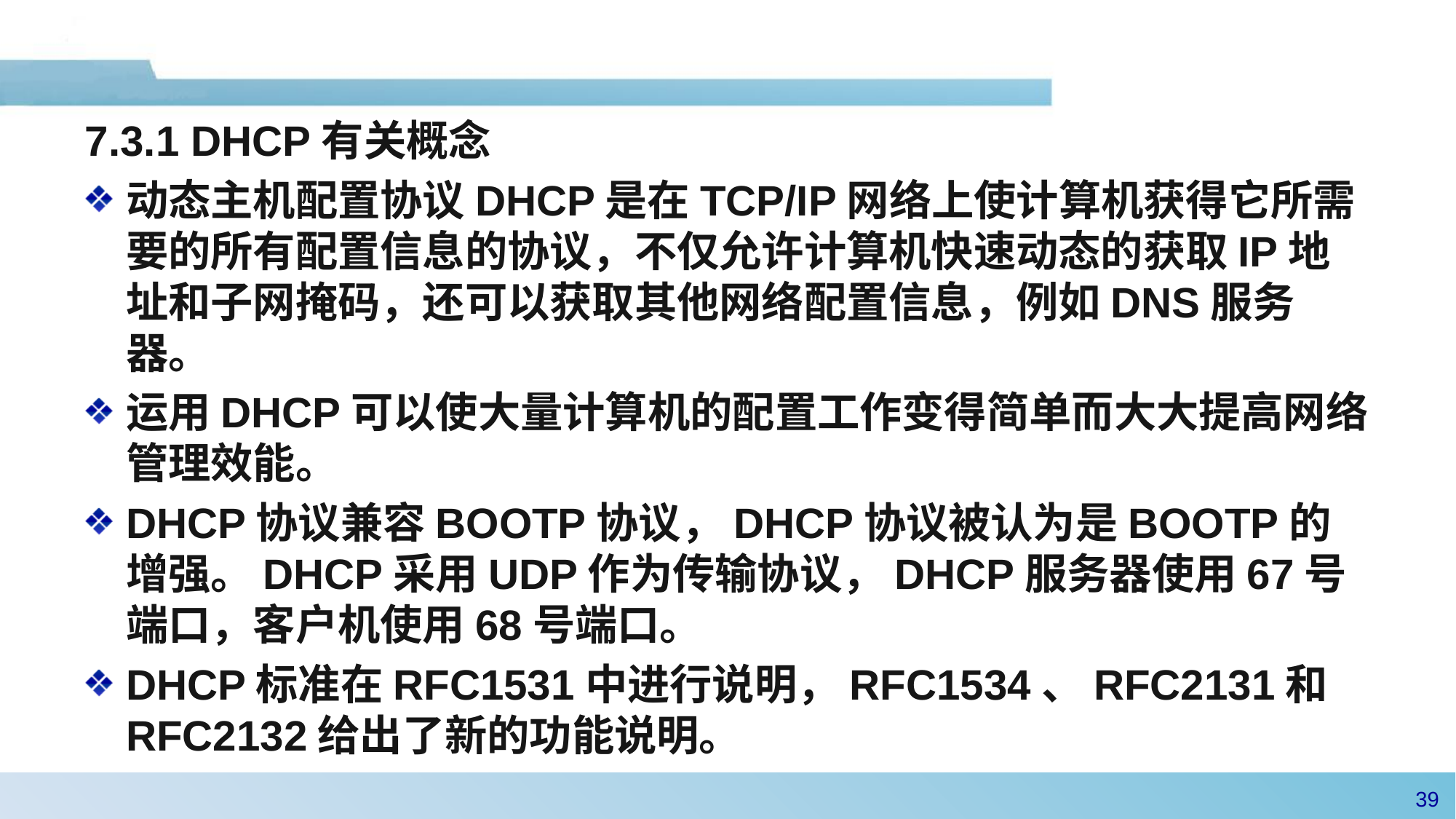

7.3.1 DHCP有关概念
动态主机配置协议DHCP是在TCP/IP网络上使计算机获得它所需要的所有配置信息的协议，不仅允许计算机快速动态的获取IP地址和子网掩码，还可以获取其他网络配置信息，例如DNS服务器。
运用DHCP可以使大量计算机的配置工作变得简单而大大提高网络管理效能。
DHCP协议兼容BOOTP协议，DHCP协议被认为是BOOTP的增强。DHCP采用UDP作为传输协议，DHCP服务器使用67号端口，客户机使用68号端口。
DHCP标准在RFC1531中进行说明，RFC1534、RFC2131和RFC2132给出了新的功能说明。
39